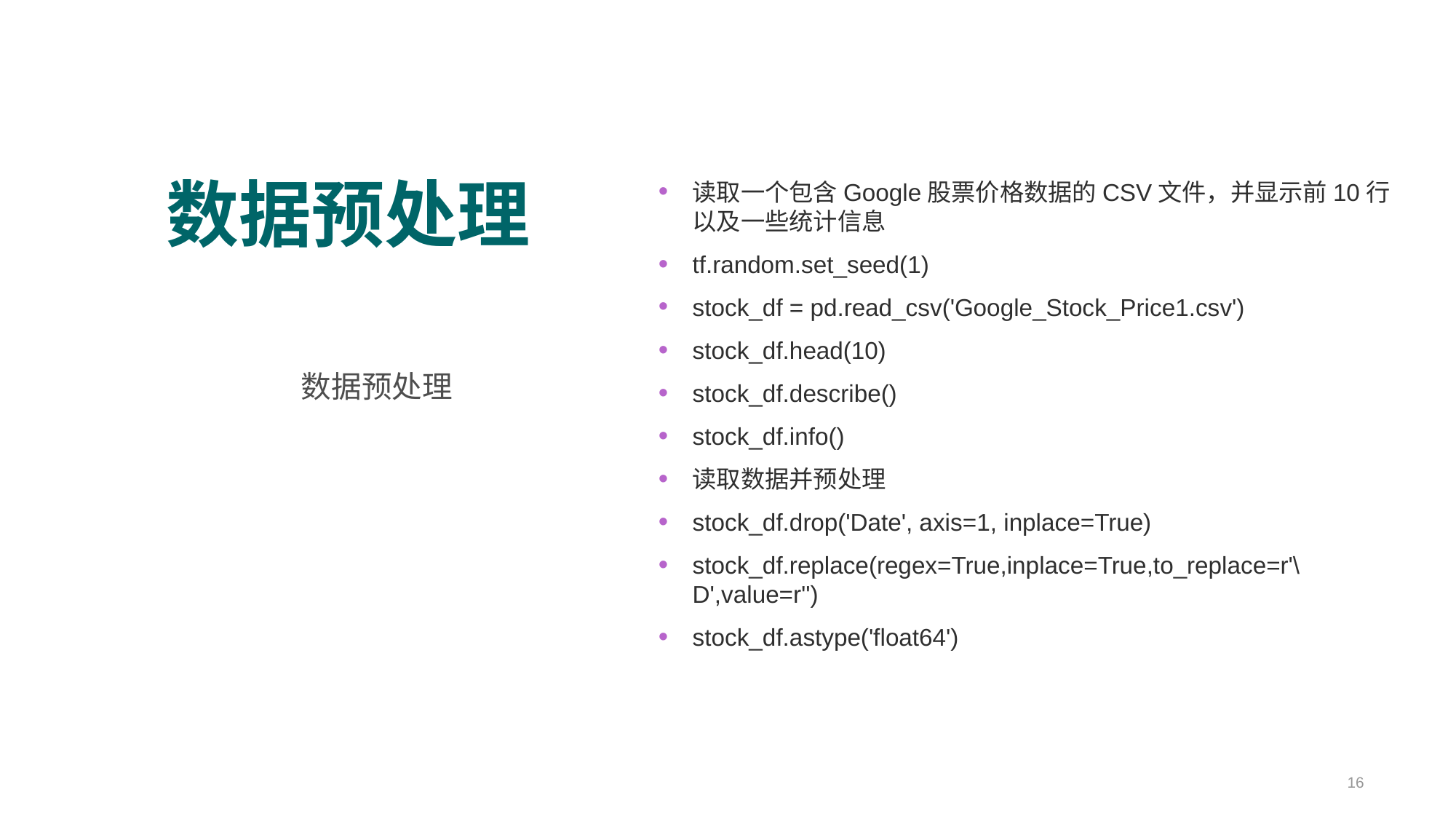

读取一个包含Google股票价格数据的CSV文件，并显示前10行以及一些统计信息
tf.random.set_seed(1)
stock_df = pd.read_csv('Google_Stock_Price1.csv')
stock_df.head(10)
stock_df.describe()
stock_df.info()
读取数据并预处理
stock_df.drop('Date', axis=1, inplace=True)
stock_df.replace(regex=True,inplace=True,to_replace=r'\D',value=r'')
stock_df.astype('float64')
数据预处理
数据预处理
16